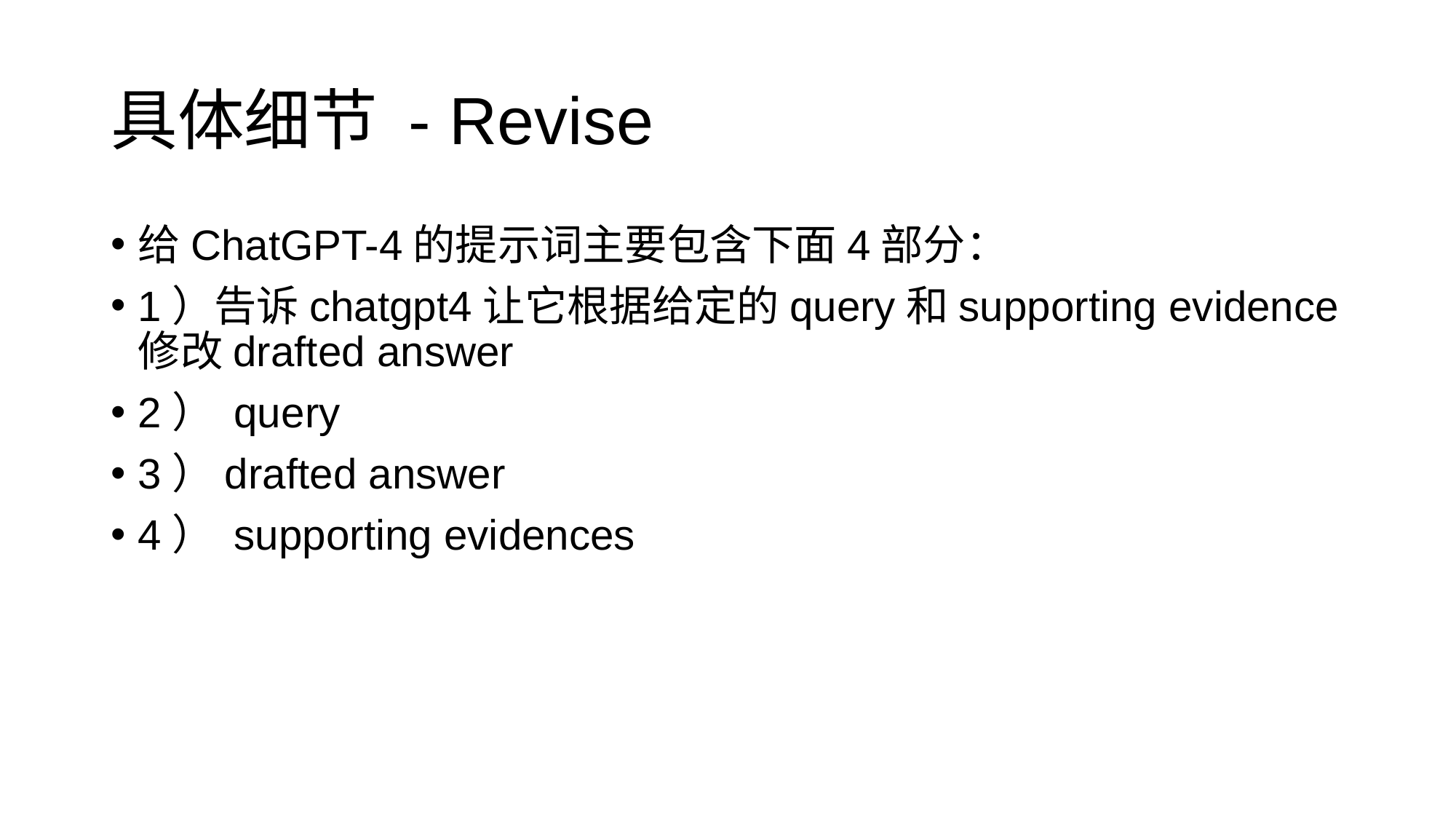

# 具体细节 - Revise
给ChatGPT-4的提示词主要包含下面4部分：
1）告诉chatgpt4让它根据给定的query和supporting evidence修改drafted answer
2） query
3）drafted answer
4） supporting evidences